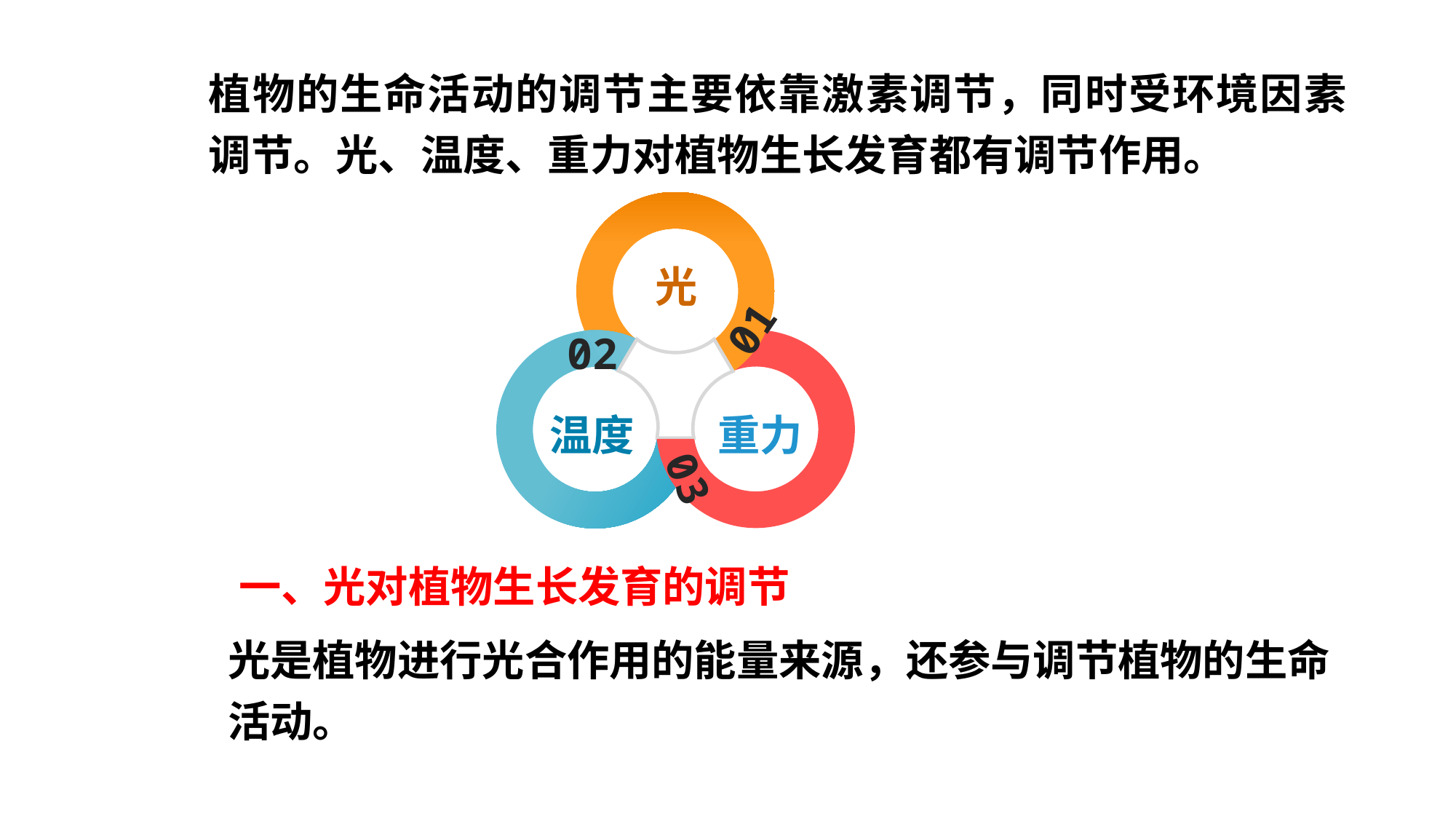

植物的生命活动的调节主要依靠激素调节，同时受环境因素调节。光、温度、重力对植物生长发育都有调节作用。

光
01

02

温度
重力

03
一、光对植物生长发育的调节
光是植物进行光合作用的能量来源，还参与调节植物的生命活动。